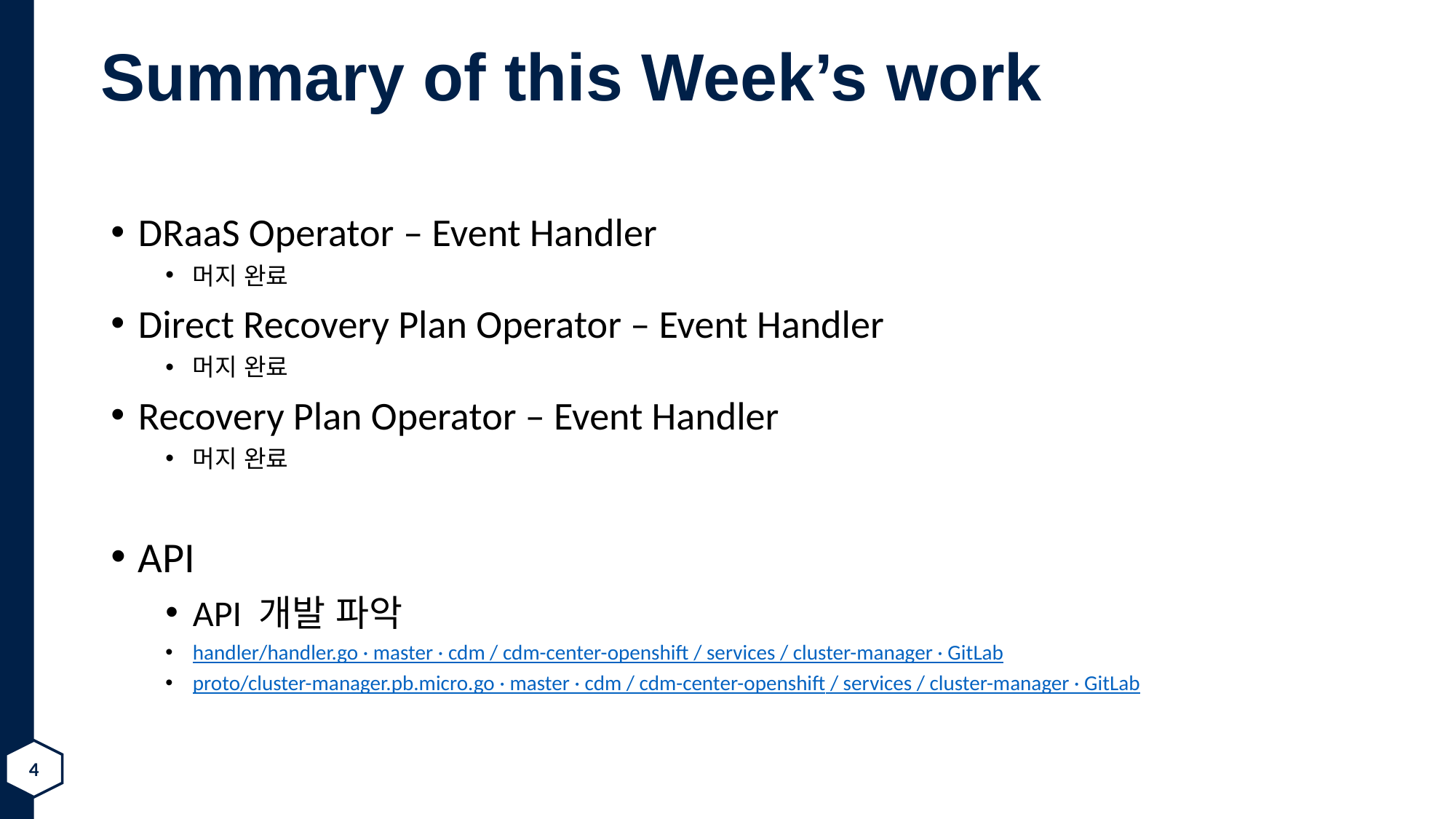

# Summary of this Week’s work
DRaaS Operator – Event Handler
머지 완료
Direct Recovery Plan Operator – Event Handler
머지 완료
Recovery Plan Operator – Event Handler
머지 완료

API
API 개발 파악
handler/handler.go · master · cdm / cdm-center-openshift / services / cluster-manager · GitLab
proto/cluster-manager.pb.micro.go · master · cdm / cdm-center-openshift / services / cluster-manager · GitLab